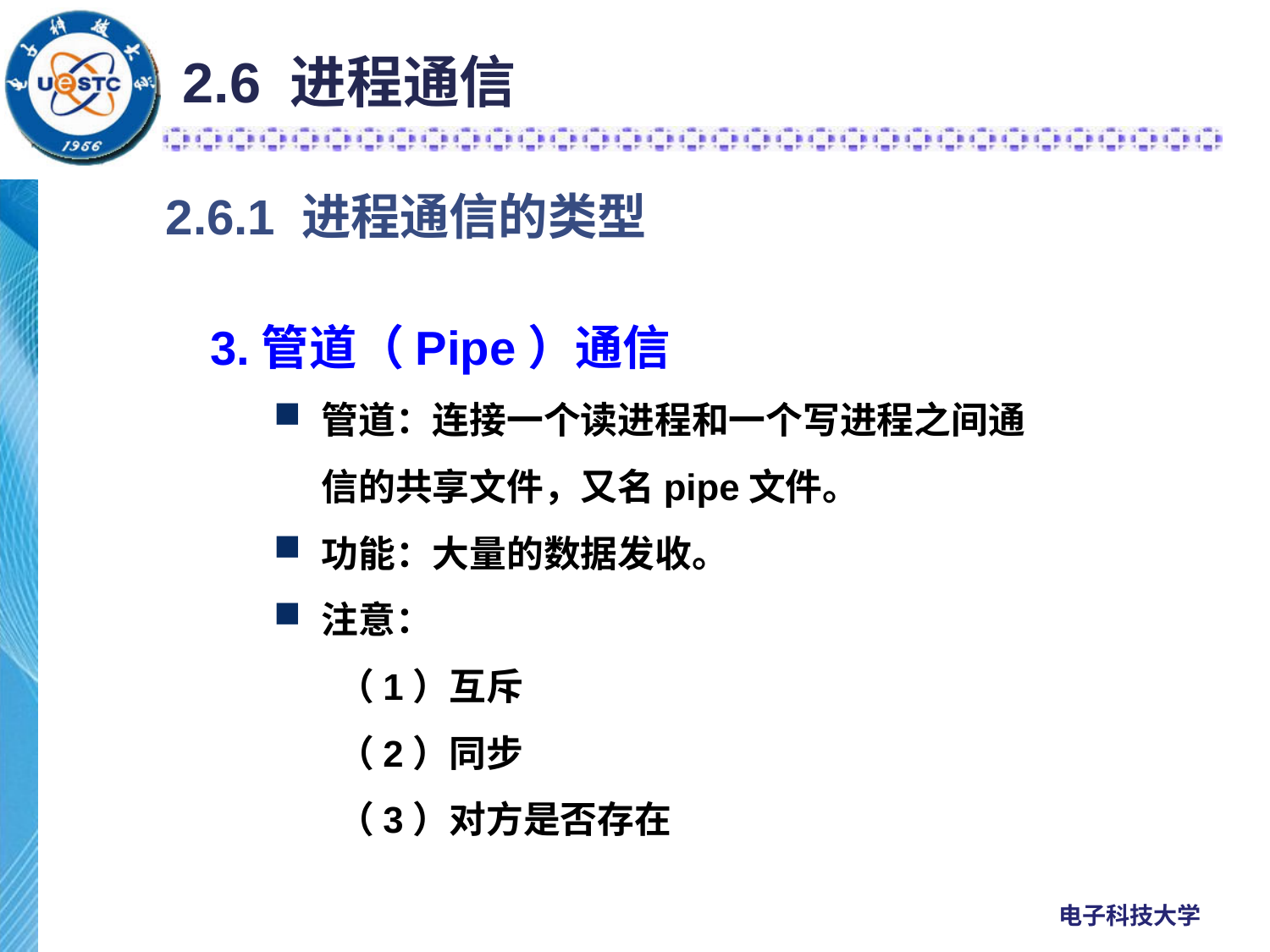

2.6 进程通信

2.6.1 进程通信的类型
3.管道（Pipe）通信
管道：连接一个读进程和一个写进程之间通信的共享文件，又名pipe文件。
功能：大量的数据发收。
注意：
（1）互斥
（2）同步
（3）对方是否存在